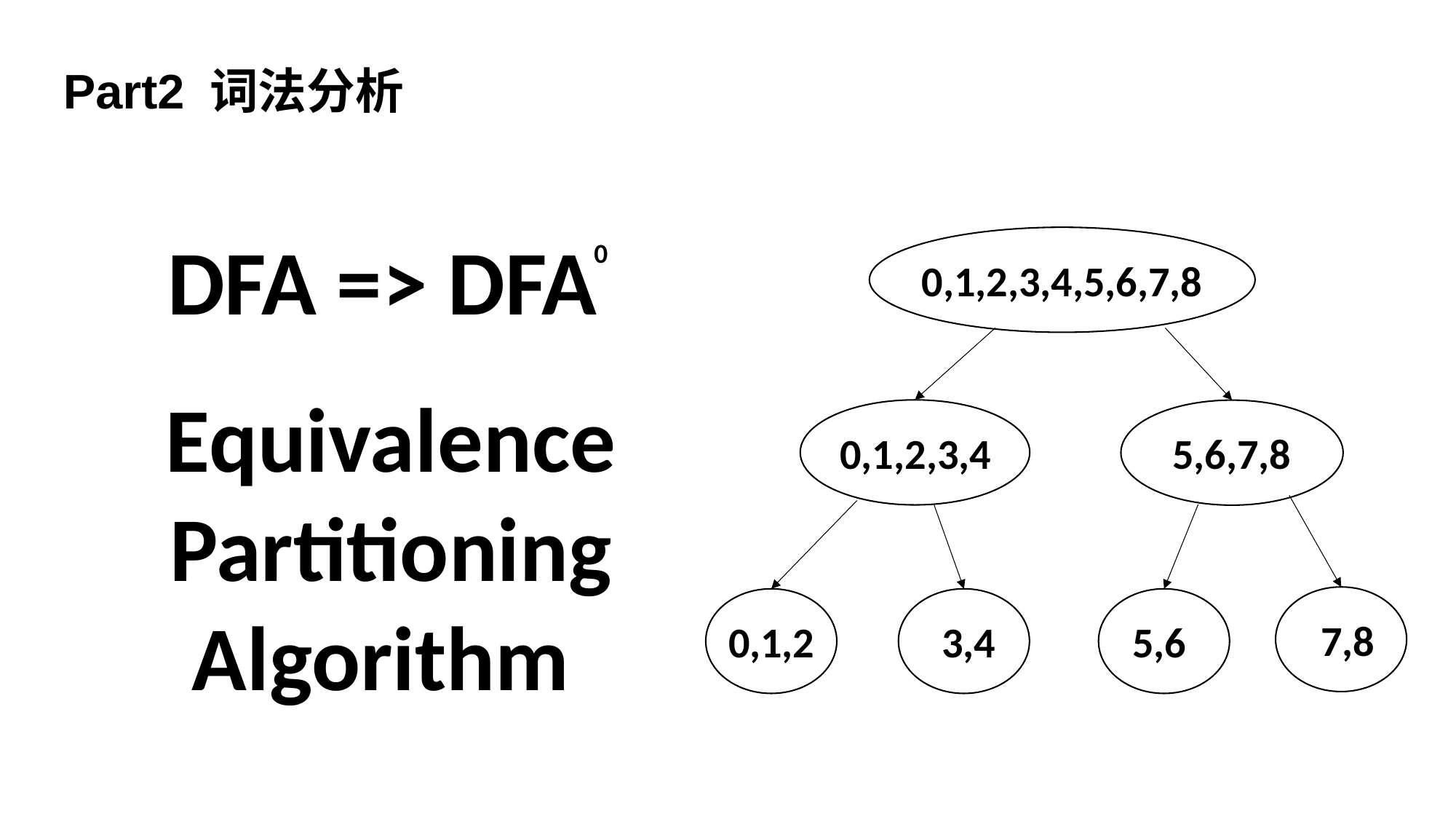

Part2 词法分析
DFA => DFA

0
0,1,2,3,4,5,6,7,8

Equivalence Partitioning Algorithm
0,1,2,3,4
5,6,7,8

7,8
0,1,2
3,4
5,6